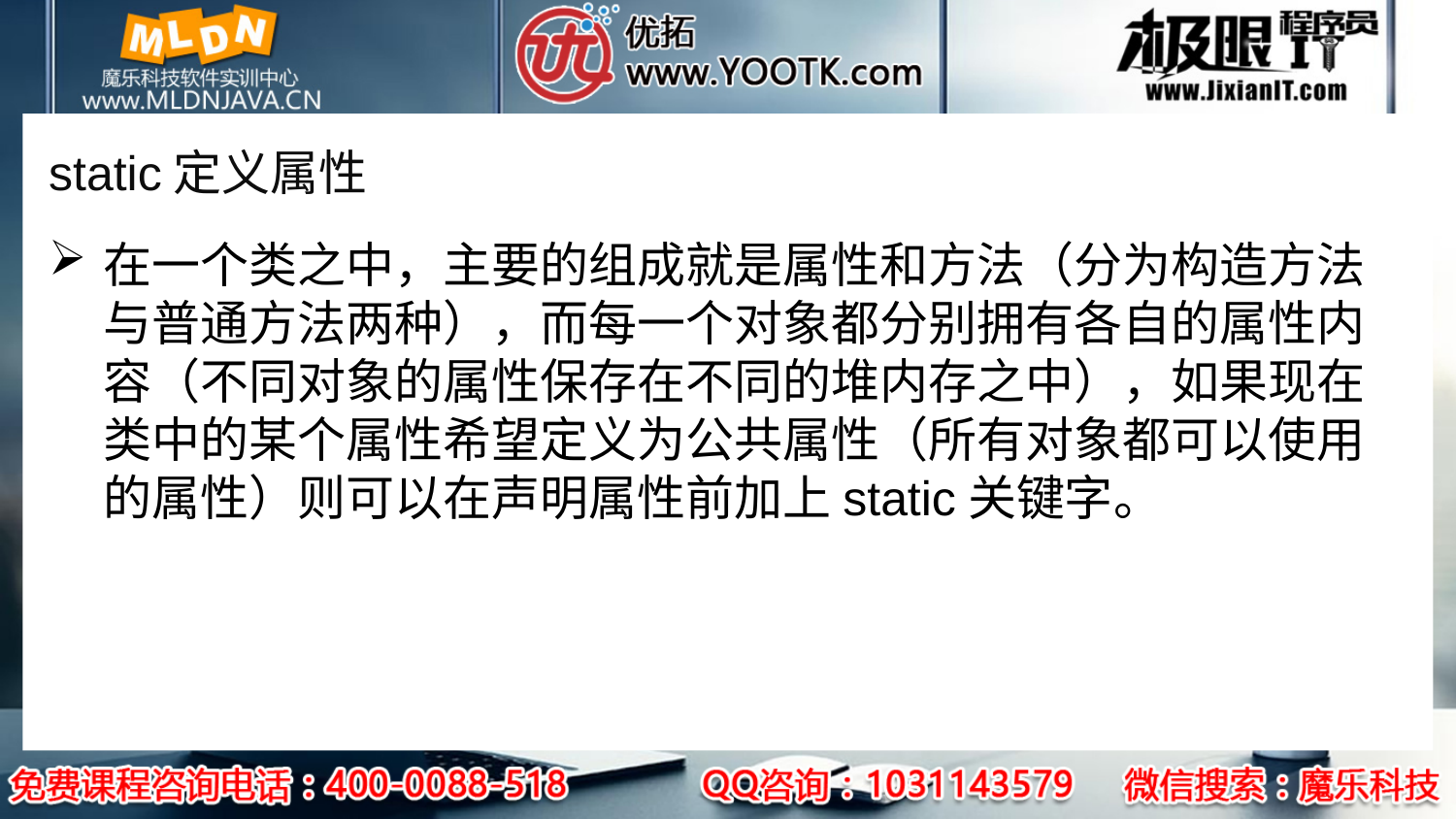

# static定义属性
在一个类之中，主要的组成就是属性和方法（分为构造方法与普通方法两种），而每一个对象都分别拥有各自的属性内容（不同对象的属性保存在不同的堆内存之中），如果现在类中的某个属性希望定义为公共属性（所有对象都可以使用的属性）则可以在声明属性前加上static关键字。